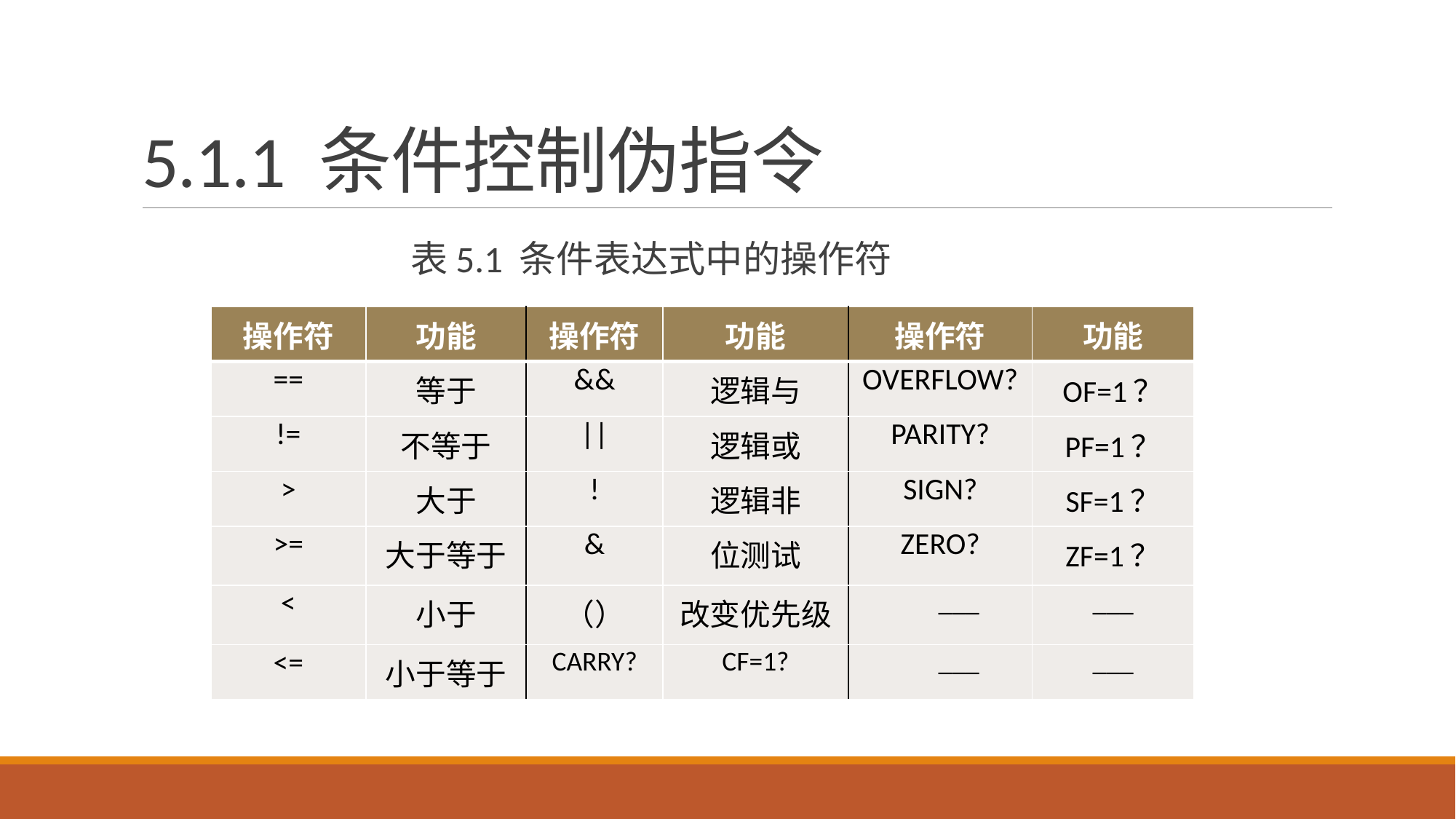

# 5.1.1 条件控制伪指令
表5.1 条件表达式中的操作符
| 操作符 | 功能 | 操作符 | 功能 | 操作符 | 功能 |
| --- | --- | --- | --- | --- | --- |
| == | 等于 | && | 逻辑与 | OVERFLOW? | OF=1？ |
| != | 不等于 | || | 逻辑或 | PARITY? | PF=1？ |
| > | 大于 | ! | 逻辑非 | SIGN? | SF=1？ |
| >= | 大于等于 | & | 位测试 | ZERO? | ZF=1？ |
| < | 小于 | （） | 改变优先级 | \_\_\_ | \_\_\_ |
| <= | 小于等于 | CARRY? | CF=1? | \_\_\_ | \_\_\_ |